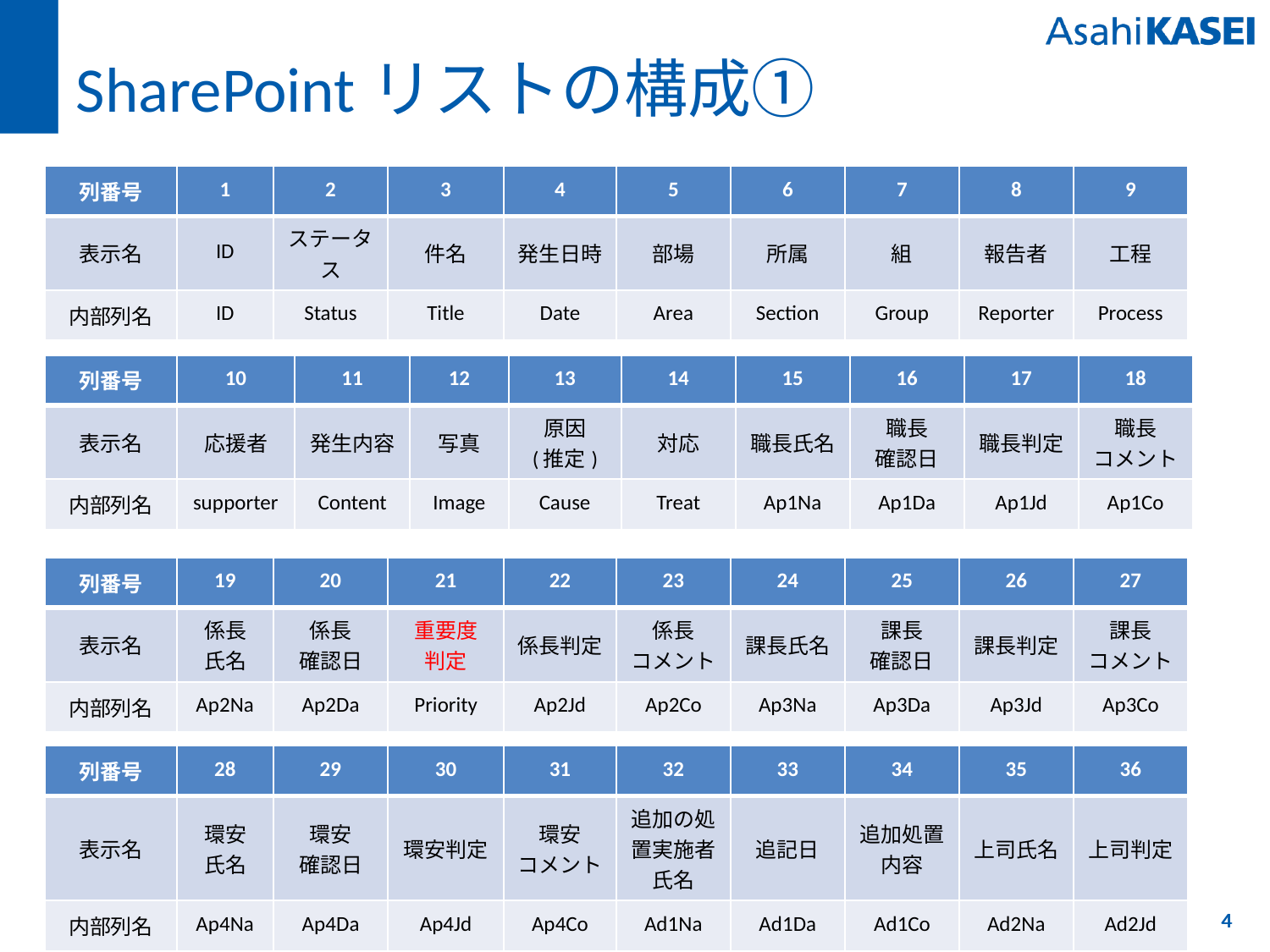

# SharePointリストの構成①
| 列番号 | 1 | 2 | 3 | 4 | 5 | 6 | 7 | 8 | 9 |
| --- | --- | --- | --- | --- | --- | --- | --- | --- | --- |
| 表示名 | ID | ステータス | 件名 | 発生日時 | 部場 | 所属 | 組 | 報告者 | 工程 |
| 内部列名 | ID | Status | Title | Date | Area | Section | Group | Reporter | Process |
| 列番号 | 10 | 11 | 12 | 13 | 14 | 15 | 16 | 17 | 18 |
| --- | --- | --- | --- | --- | --- | --- | --- | --- | --- |
| 表示名 | 応援者 | 発生内容 | 写真 | 原因 (推定) | 対応 | 職長氏名 | 職長 確認日 | 職長判定 | 職長 コメント |
| 内部列名 | supporter | Content | Image | Cause | Treat | Ap1Na | Ap1Da | Ap1Jd | Ap1Co |
| 列番号 | 19 | 20 | 21 | 22 | 23 | 24 | 25 | 26 | 27 |
| --- | --- | --- | --- | --- | --- | --- | --- | --- | --- |
| 表示名 | 係長 氏名 | 係長 確認日 | 重要度 判定 | 係長判定 | 係長 コメント | 課長氏名 | 課長 確認日 | 課長判定 | 課長 コメント |
| 内部列名 | Ap2Na | Ap2Da | Priority | Ap2Jd | Ap2Co | Ap3Na | Ap3Da | Ap3Jd | Ap3Co |
| 列番号 | 28 | 29 | 30 | 31 | 32 | 33 | 34 | 35 | 36 |
| --- | --- | --- | --- | --- | --- | --- | --- | --- | --- |
| 表示名 | 環安 氏名 | 環安 確認日 | 環安判定 | 環安 コメント | 追加の処置実施者氏名 | 追記日 | 追加処置内容 | 上司氏名 | 上司判定 |
| 内部列名 | Ap4Na | Ap4Da | Ap4Jd | Ap4Co | Ad1Na | Ad1Da | Ad1Co | Ad2Na | Ad2Jd |